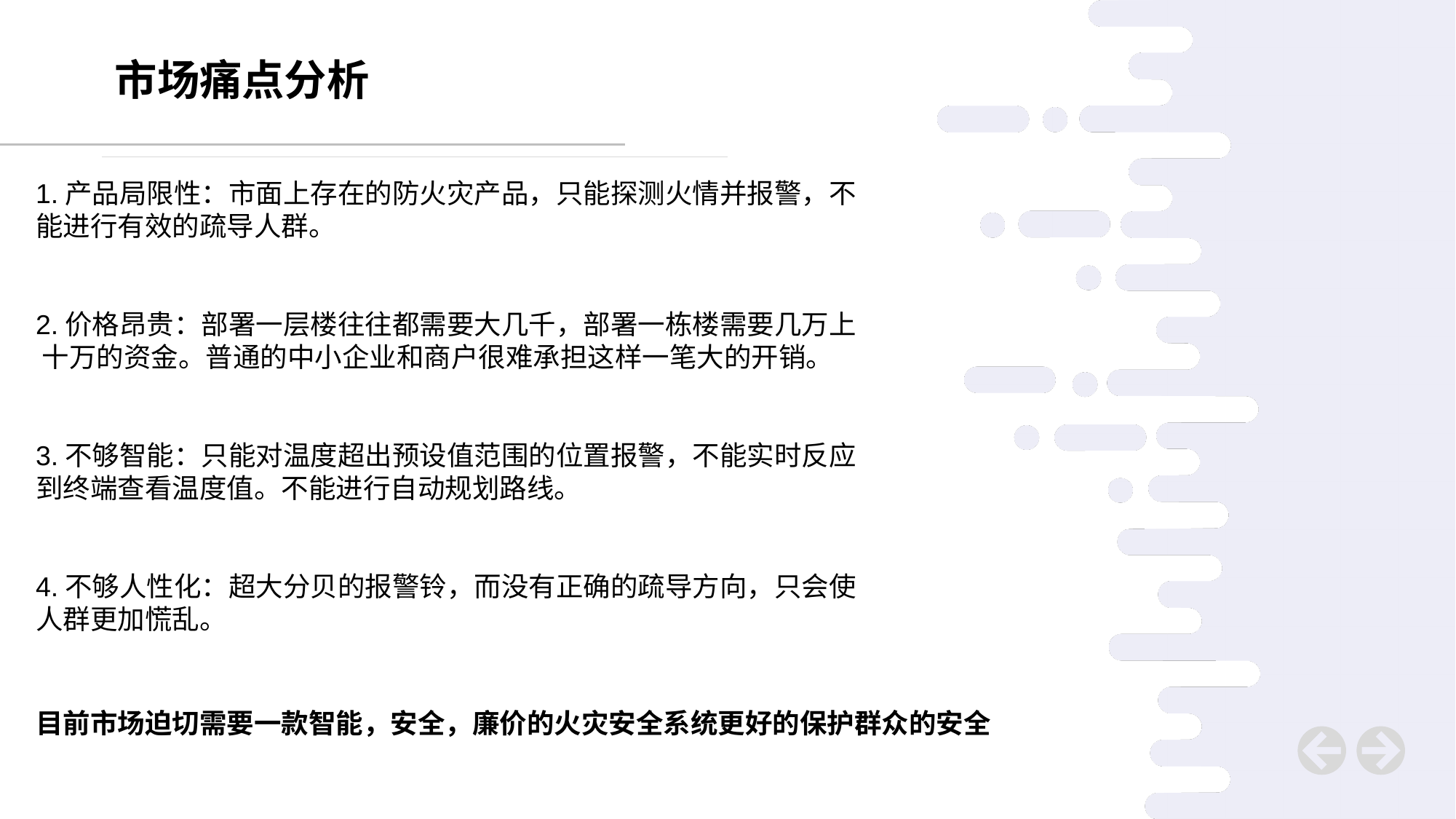

市场痛点分析
1.产品局限性：市面上存在的防火灾产品，只能探测火情并报警，不能进行有效的疏导人群。

2.价格昂贵：部署一层楼往往都需要大几千，部署一栋楼需要几万上   十万的资金。普通的中小企业和商户很难承担这样一笔大的开销。

3.不够智能：只能对温度超出预设值范围的位置报警，不能实时反应到终端查看温度值。不能进行自动规划路线。

4.不够人性化：超大分贝的报警铃，而没有正确的疏导方向，只会使人群更加慌乱。

目前市场迫切需要一款智能，安全，廉价的火灾安全系统更好的保护群众的安全